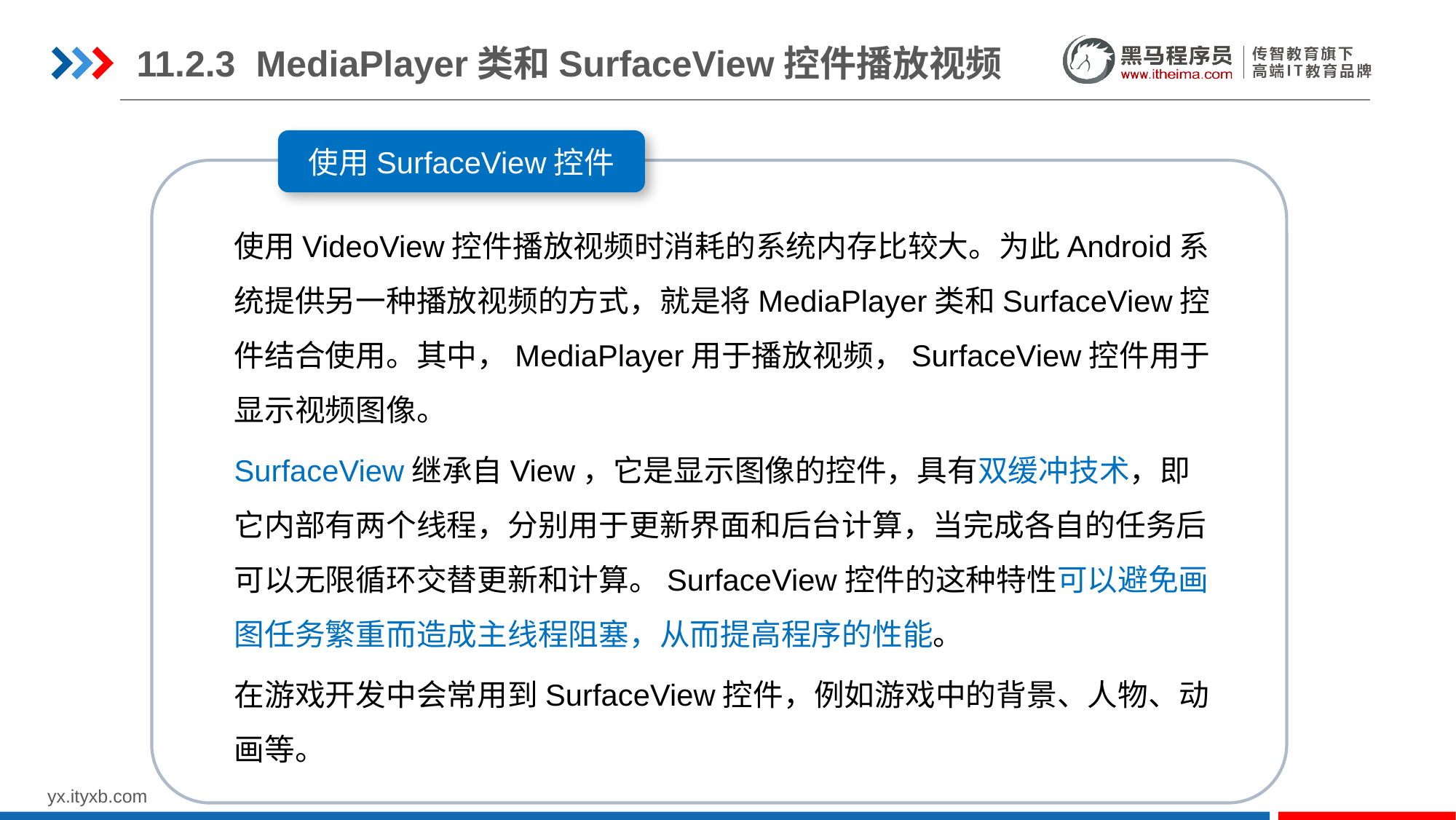

11.2.3  MediaPlayer类和SurfaceView控件播放视频
使用SurfaceView控件

使用VideoView控件播放视频时消耗的系统内存比较大。为此Android系统提供另一种播放视频的方式，就是将MediaPlayer类和SurfaceView控件结合使用。其中，MediaPlayer用于播放视频，SurfaceView控件用于显示视频图像。
SurfaceView继承自View，它是显示图像的控件，具有双缓冲技术，即它内部有两个线程，分别用于更新界面和后台计算，当完成各自的任务后可以无限循环交替更新和计算。SurfaceView控件的这种特性可以避免画图任务繁重而造成主线程阻塞，从而提高程序的性能。
在游戏开发中会常用到SurfaceView控件，例如游戏中的背景、人物、动画等。